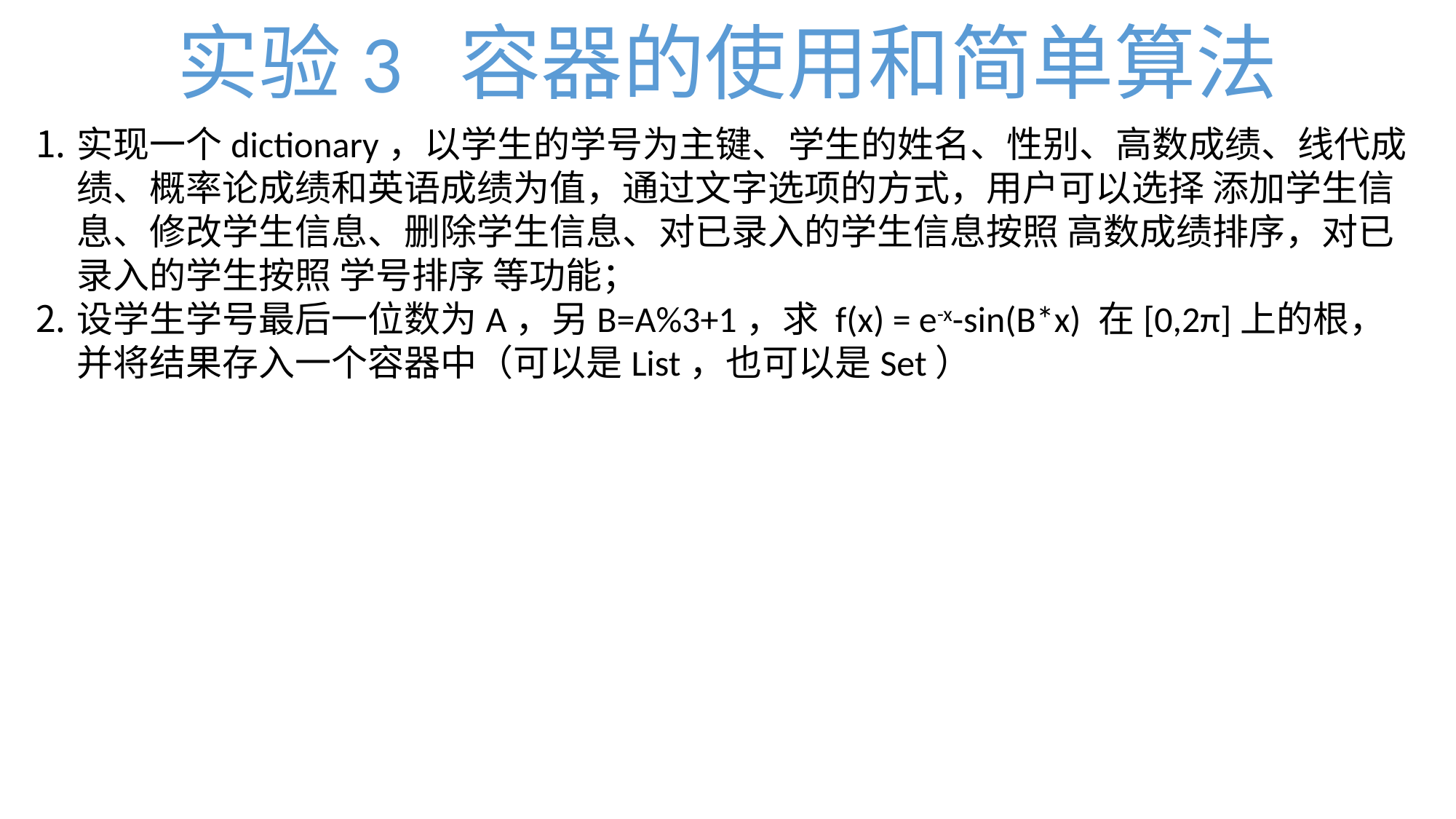

实验3  容器的使用和简单算法
实现一个dictionary，以学生的学号为主键、学生的姓名、性别、高数成绩、线代成绩、概率论成绩和英语成绩为值，通过文字选项的方式，用户可以选择 添加学生信息、修改学生信息、删除学生信息、对已录入的学生信息按照 高数成绩排序，对已录入的学生按照 学号排序 等功能；
设学生学号最后一位数为A，另B=A%3+1，求 f(x) = e-x-sin(B*x) 在[0,2π]上的根，并将结果存入一个容器中（可以是List，也可以是Set）